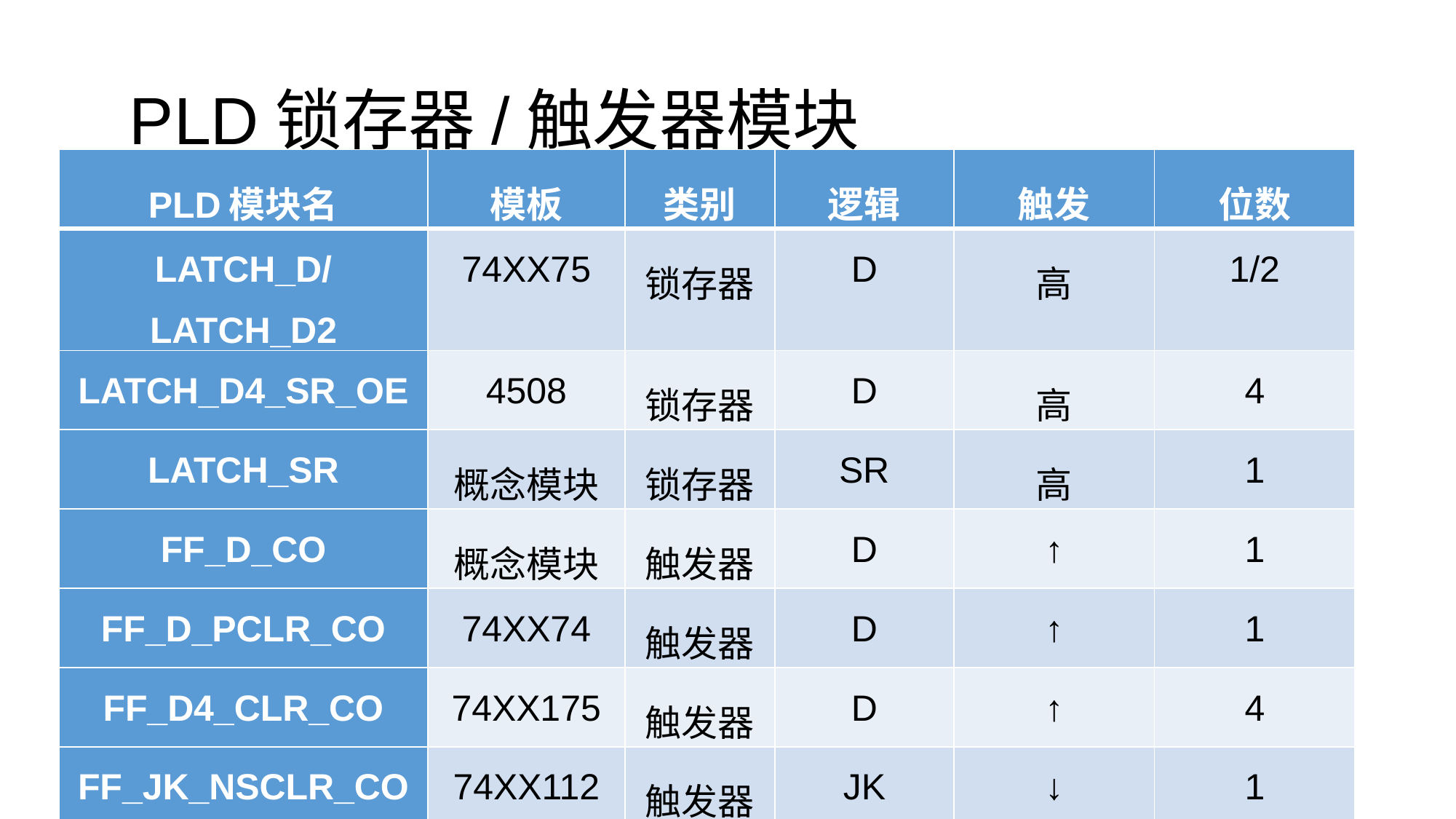

# PLD锁存器/触发器模块
| PLD模块名 | 模板 | 类别 | 逻辑 | 触发 | 位数 |
| --- | --- | --- | --- | --- | --- |
| LATCH\_D/ LATCH\_D2 | 74XX75 | 锁存器 | D | 高 | 1/2 |
| LATCH\_D4\_SR\_OE | 4508 | 锁存器 | D | 高 | 4 |
| LATCH\_SR | 概念模块 | 锁存器 | SR | 高 | 1 |
| FF\_D\_CO | 概念模块 | 触发器 | D | ↑ | 1 |
| FF\_D\_PCLR\_CO | 74XX74 | 触发器 | D | ↑ | 1 |
| FF\_D4\_CLR\_CO | 74XX175 | 触发器 | D | ↑ | 4 |
| FF\_JK\_NSCLR\_CO | 74XX112 | 触发器 | JK | ↓ | 1 |
| FF\_JK\_PSCLR\_CO | 4027 | 触发器 | JK | ↑ | 1 |
| FF\_T\_CLR\_CO | 概念模块 | 触发器 | T | ↑ | 1 |